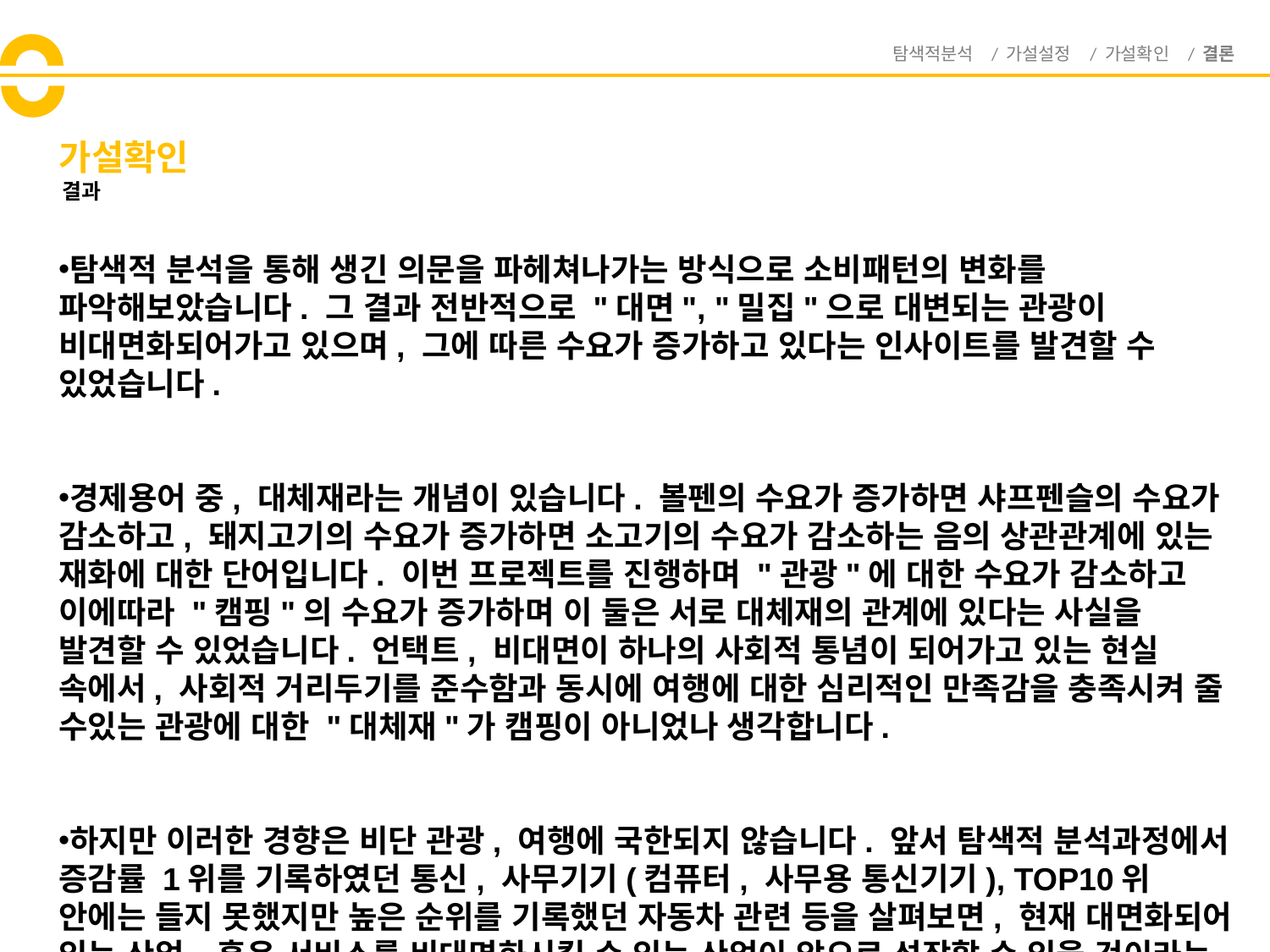

탐색적분석   / 가설설정   / 가설확인   / 결론

# 가설확인
결과
탐색적 분석을 통해 생긴 의문을 파헤쳐나가는 방식으로 소비패턴의 변화를 파악해보았습니다. 그 결과 전반적으로 "대면", "밀집"으로 대변되는 관광이 비대면화되어가고 있으며, 그에 따른 수요가 증가하고 있다는 인사이트를 발견할 수 있었습니다.
경제용어 중, 대체재라는 개념이 있습니다. 볼펜의 수요가 증가하면 샤프펜슬의 수요가 감소하고, 돼지고기의 수요가 증가하면 소고기의 수요가 감소하는 음의 상관관계에 있는 재화에 대한 단어입니다. 이번 프로젝트를 진행하며 "관광"에 대한 수요가 감소하고 이에따라 "캠핑"의 수요가 증가하며 이 둘은 서로 대체재의 관계에 있다는 사실을 발견할 수 있었습니다. 언택트, 비대면이 하나의 사회적 통념이 되어가고 있는 현실 속에서, 사회적 거리두기를 준수함과 동시에 여행에 대한 심리적인 만족감을 충족시켜 줄 수있는 관광에 대한 "대체재"가 캠핑이 아니었나 생각합니다.
하지만 이러한 경향은 비단 관광, 여행에 국한되지 않습니다. 앞서 탐색적 분석과정에서 증감률 1위를 기록하였던 통신, 사무기기(컴퓨터, 사무용 통신기기), TOP10위 안에는 들지 못했지만 높은 순위를 기록했던 자동차 관련 등을 살펴보면, 현재 대면화되어 있는 산업, 혹은 서비스를 비대면화시킬 수 있는 산업이 앞으로 성장할 수 있을 것이라는 깨달음을 얻을 수 있었습니다. 포스트 코로나 시대에서는 앞으로도 이러한 Needs는 증가할 것이며, 바뀐 패러다임의 변화에 잘 적응하는 기업이 성장할 수 있을 것이라고 생각합니다.